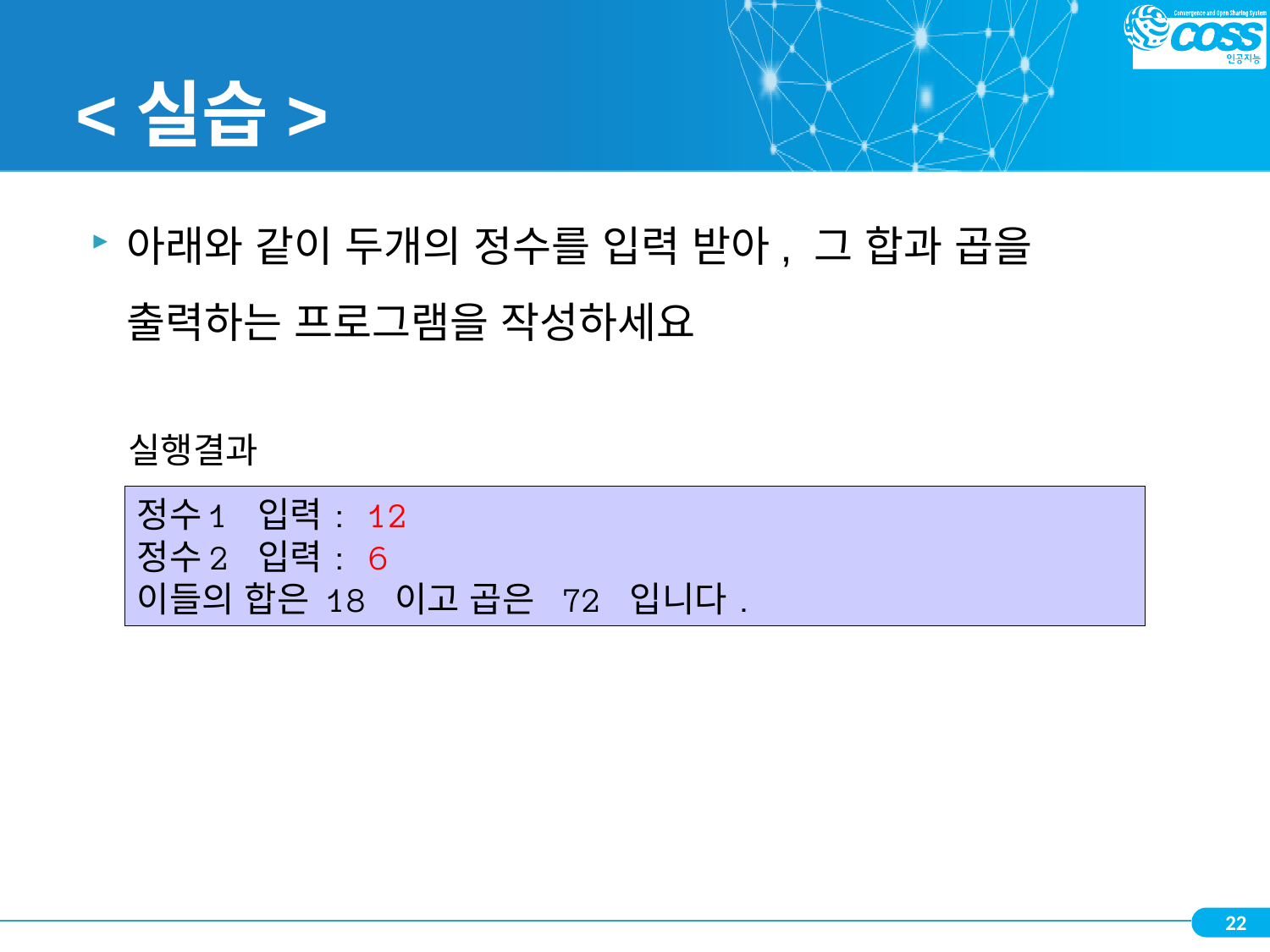

# <실습>
아래와 같이 두개의 정수를 입력 받아, 그 합과 곱을 출력하는 프로그램을 작성하세요
실행결과
정수1 입력: 12
정수2 입력: 6
이들의 합은 18 이고 곱은  72 입니다.